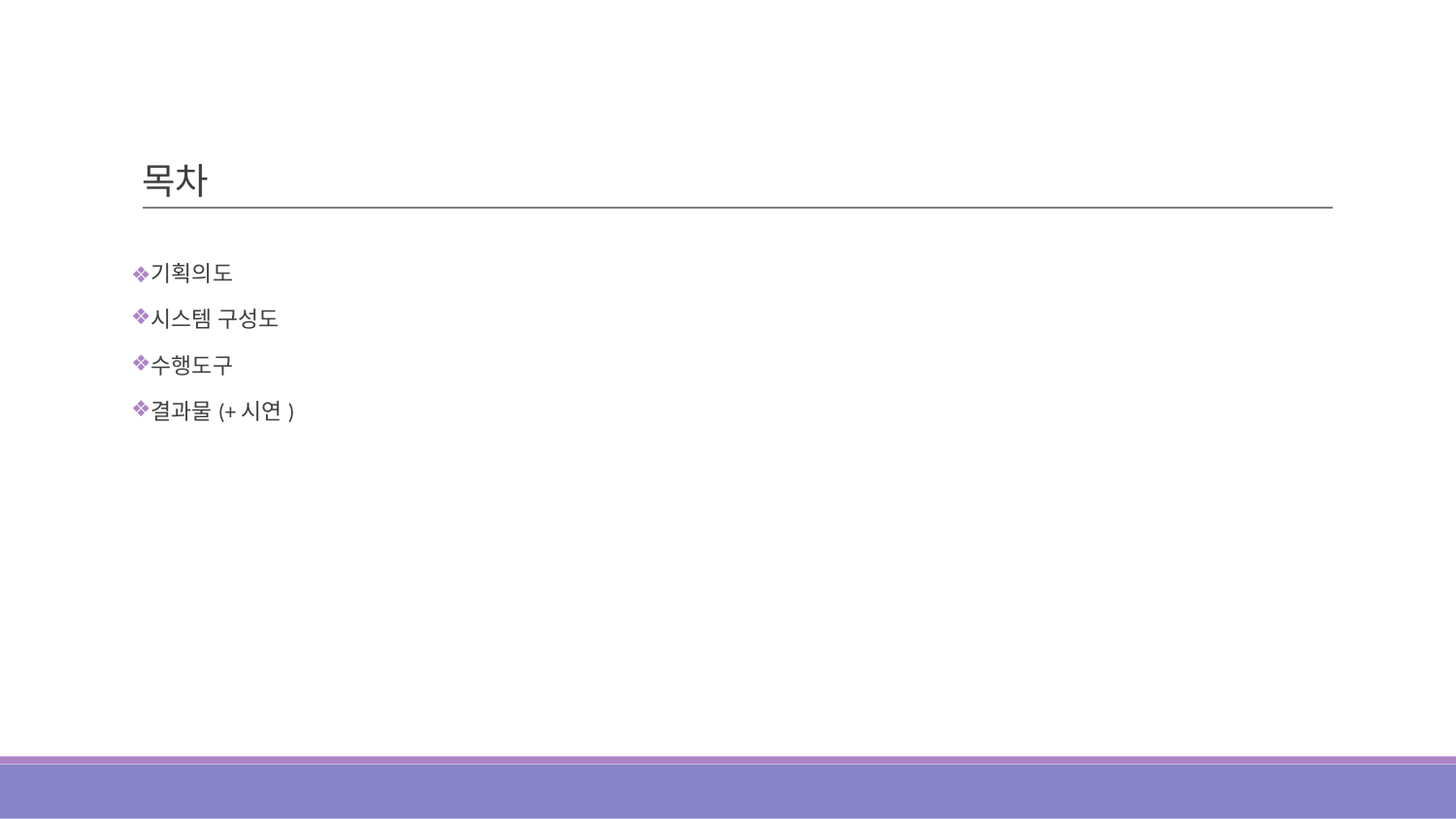

# 목차
기획의도
시스템 구성도
수행도구
결과물(+시연)